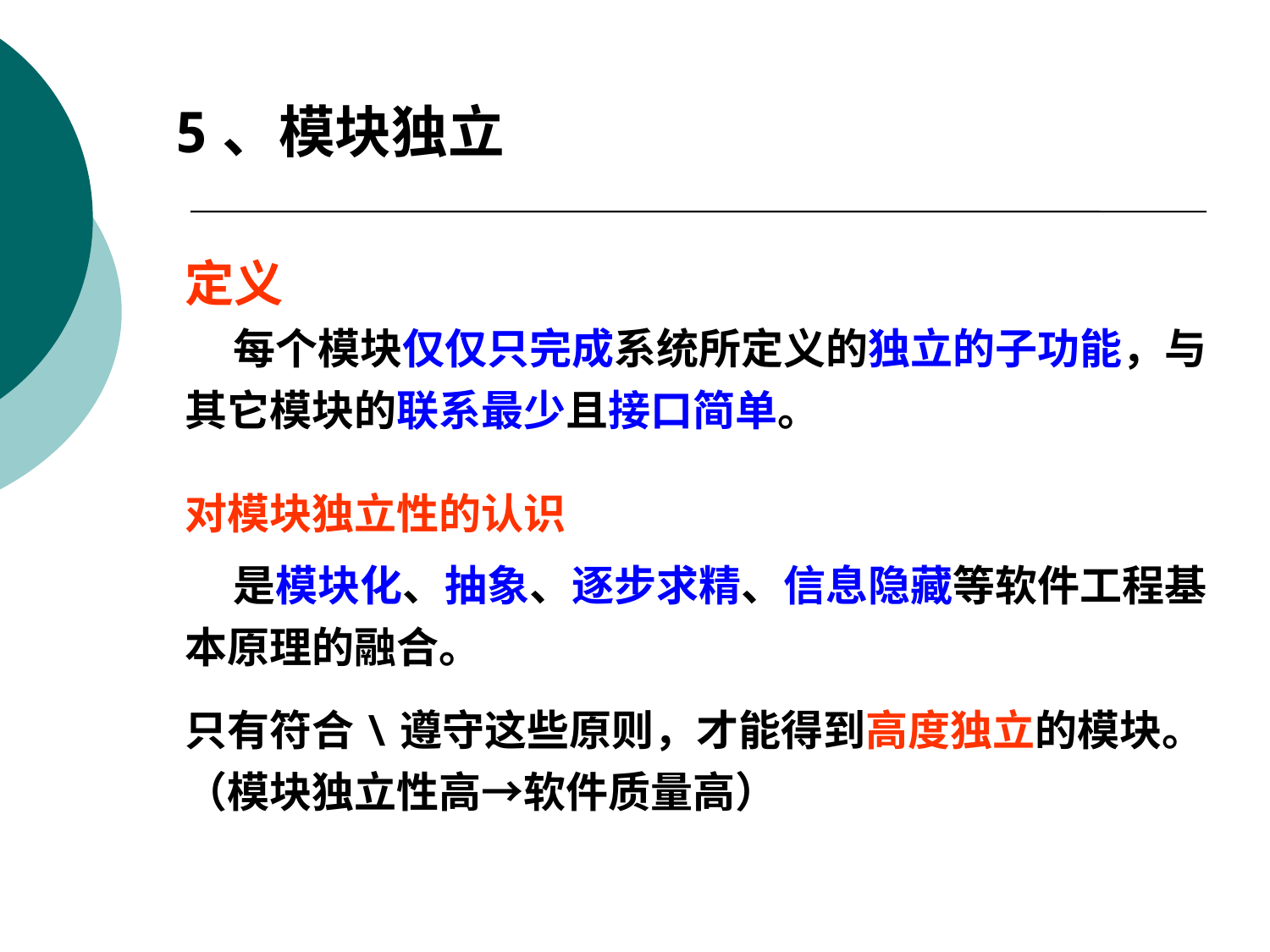

5、模块独立
定义
    每个模块仅仅只完成系统所定义的独立的子功能，与其它模块的联系最少且接口简单。
对模块独立性的认识
    是模块化、抽象、逐步求精、信息隐藏等软件工程基本原理的融合。
只有符合\遵守这些原则，才能得到高度独立的模块。（模块独立性高→软件质量高）